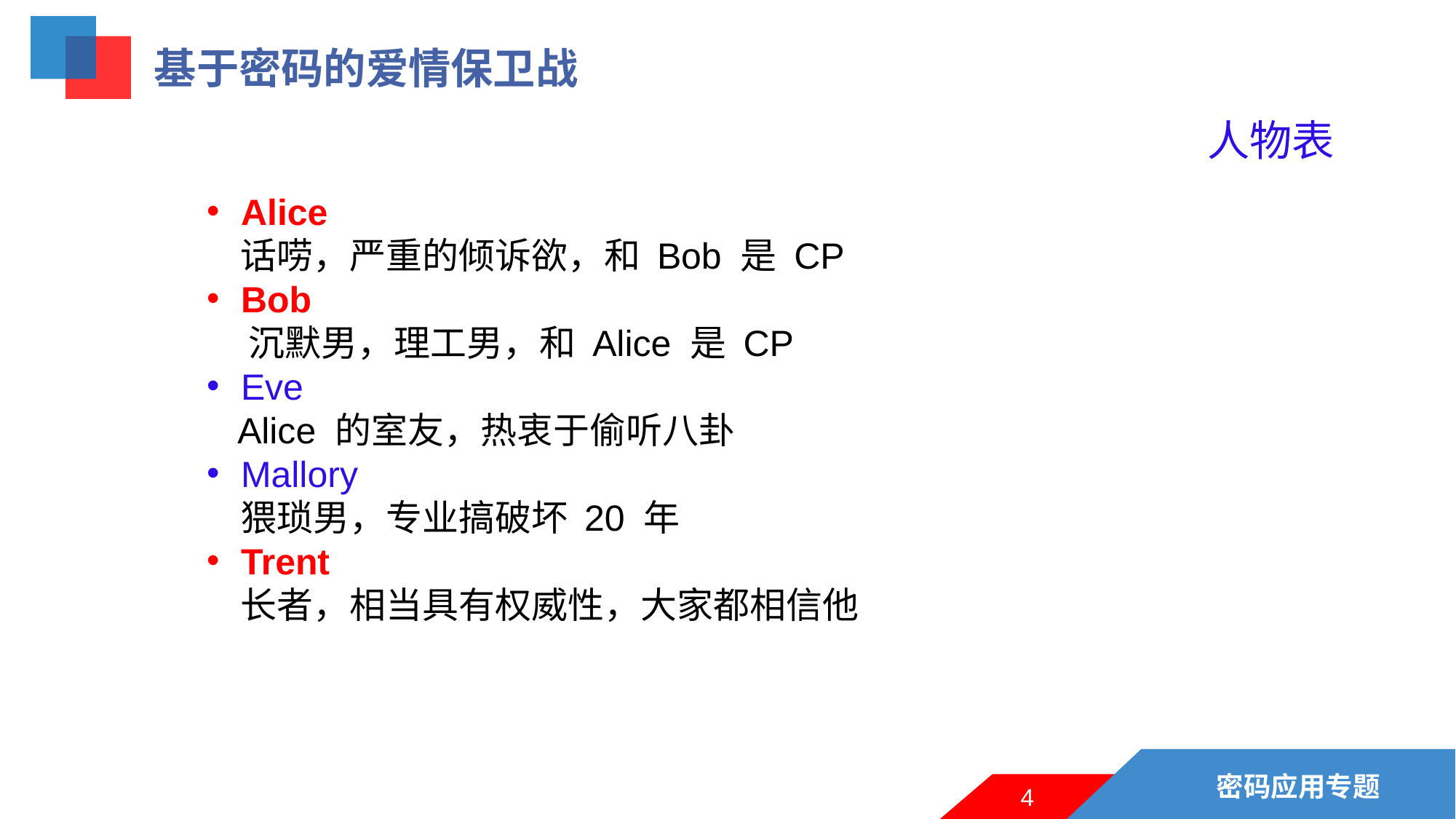

# 基于密码的爱情保卫战
人物表
Alice
   话唠，严重的倾诉欲，和 Bob 是 CP
Bob
    沉默男，理工男，和 Alice 是 CP
Eve
   Alice 的室友，热衷于偷听八卦
Mallory
   猥琐男，专业搞破坏 20 年
Trent
   长者，相当具有权威性，大家都相信他